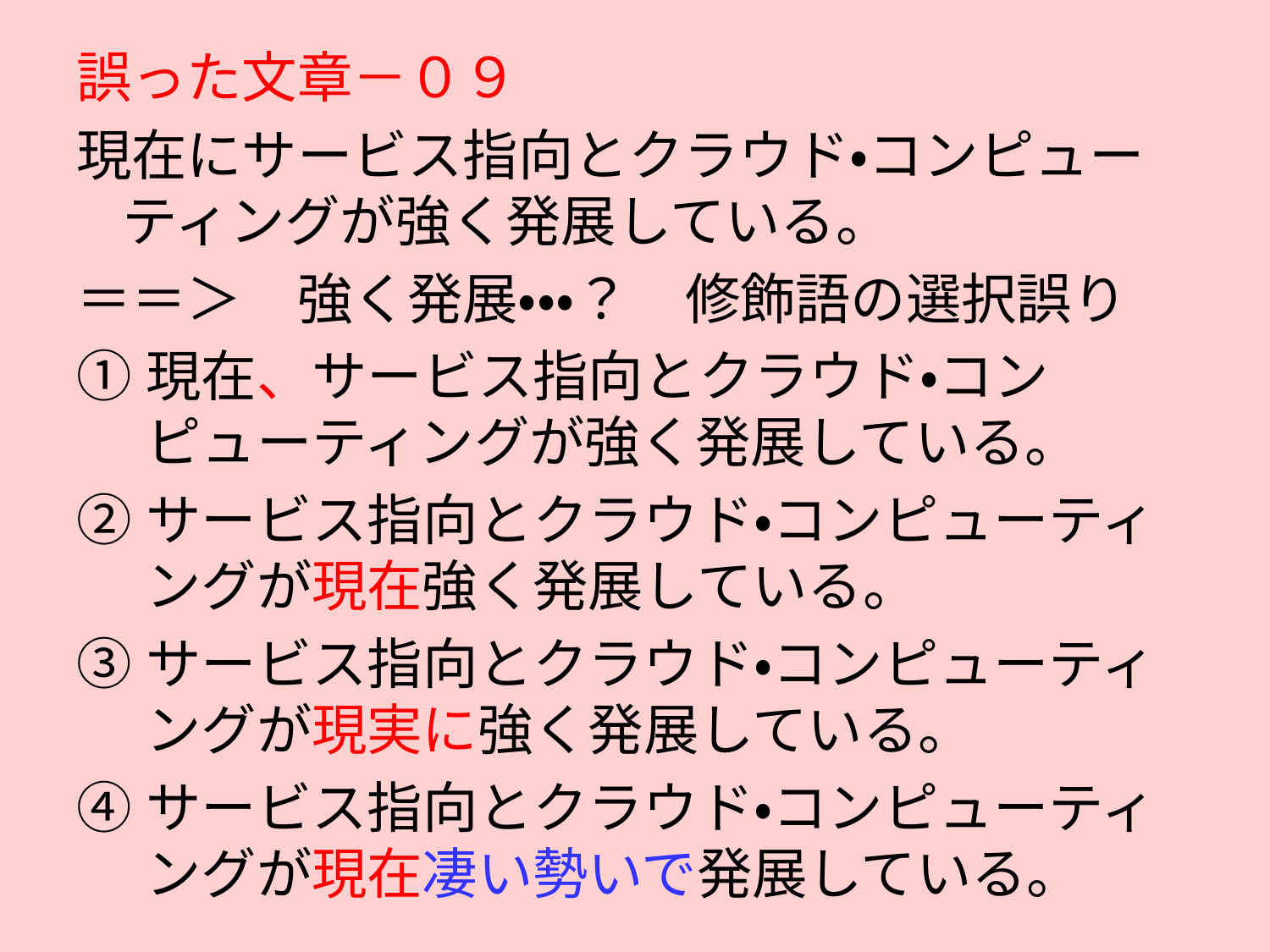

誤った文章－０９
現在にサービス指向とクラウド・コンピューティングが強く発展している。
＝＝＞　強く発展・・・？　修飾語の選択誤り
現在、サービス指向とクラウド・コンピューティングが強く発展している。
サービス指向とクラウド・コンピューティングが現在強く発展している。
サービス指向とクラウド・コンピューティングが現実に強く発展している。
サービス指向とクラウド・コンピューティングが現在凄い勢いで発展している。